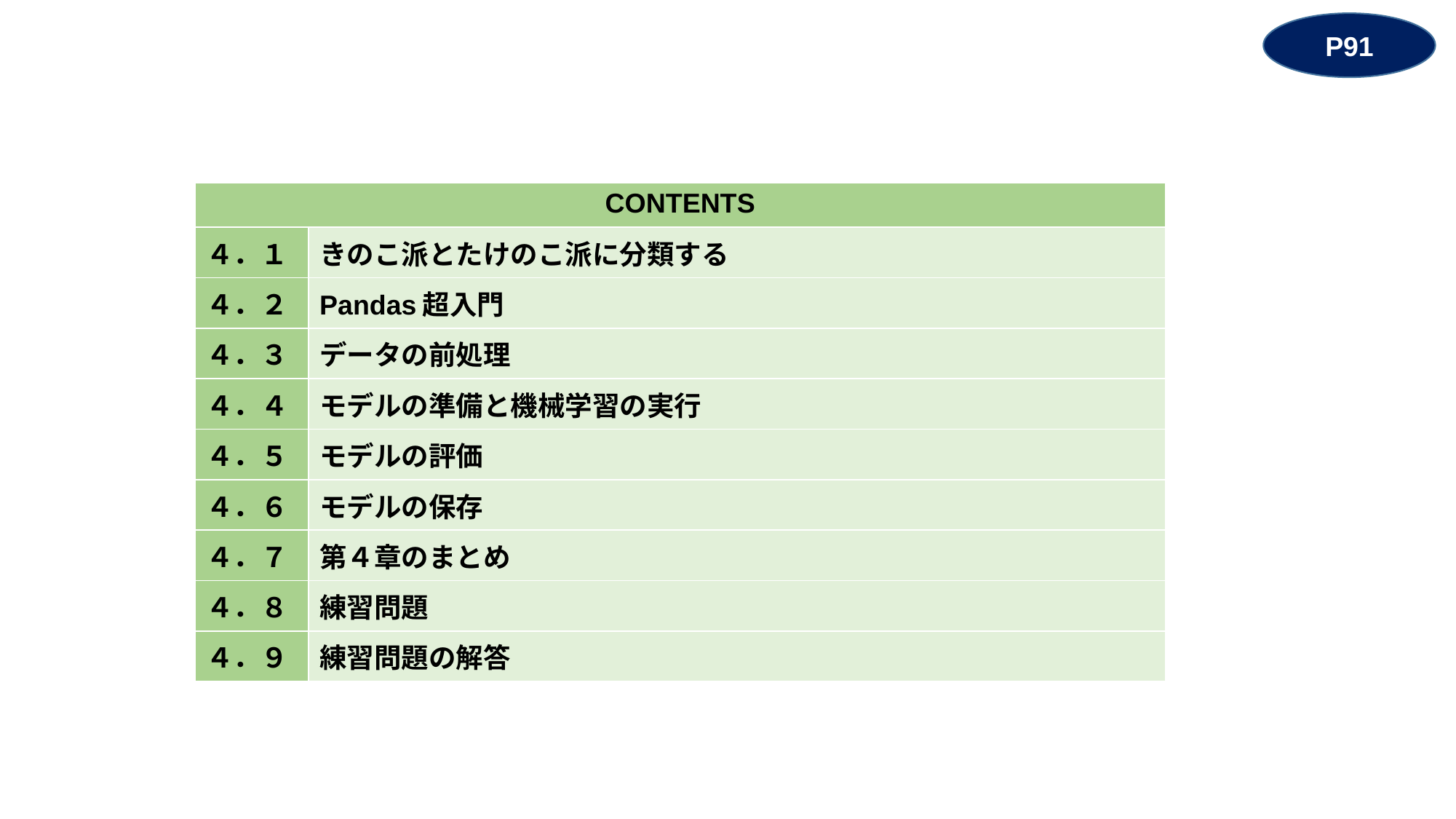

P91
| CONTENTS |  |
| --- | --- |
| ４．１ | きのこ派とたけのこ派に分類する |
| ４．２ | Pandas超入門 |
| ４．３ | データの前処理 |
| ４．４ | モデルの準備と機械学習の実行 |
| ４．５ | モデルの評価 |
| ４．６ | モデルの保存 |
| ４．７ | 第４章のまとめ |
| ４．８ | 練習問題 |
| ４．９ | 練習問題の解答 |